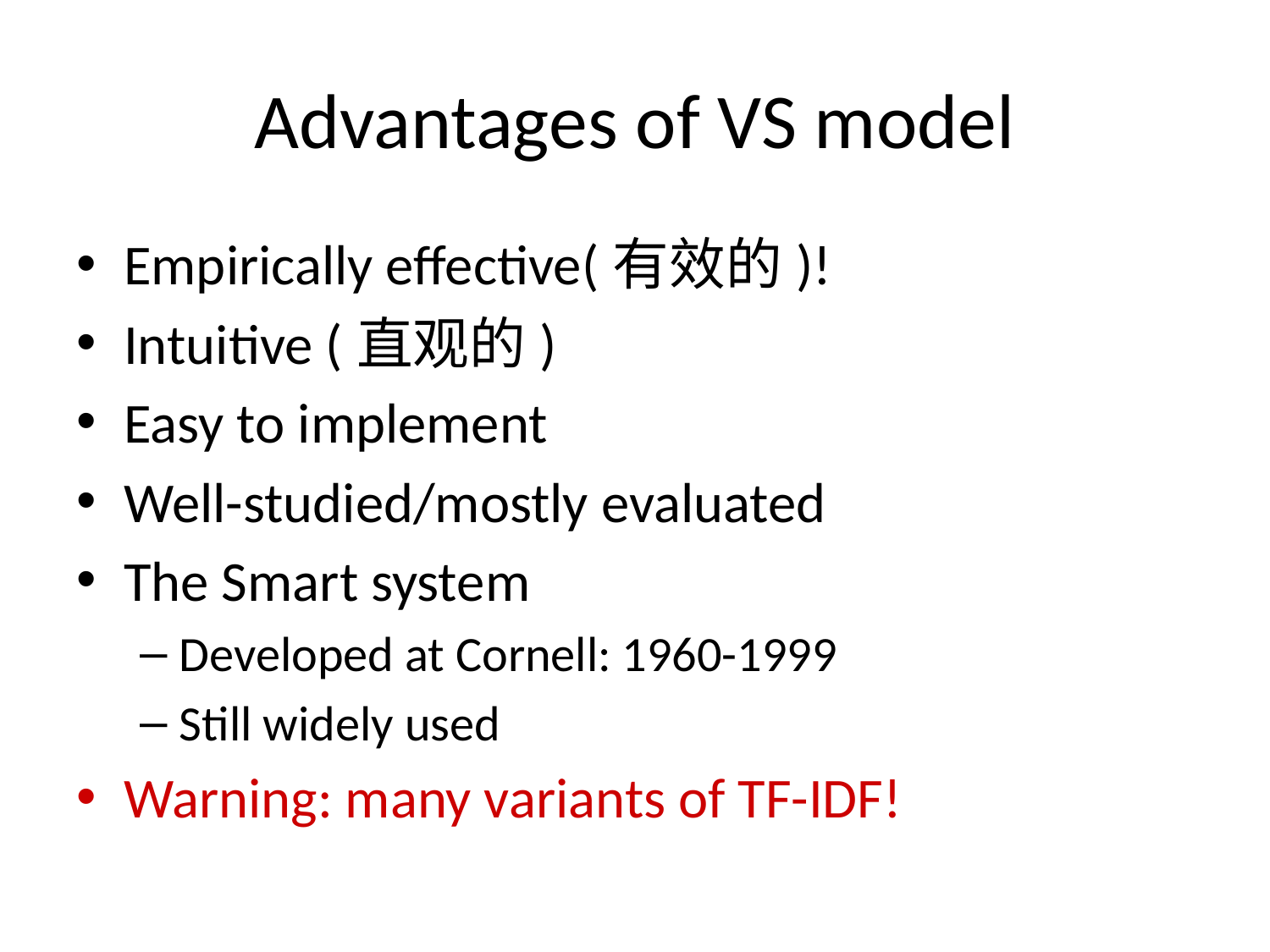

# Advantages of VS model
Empirically effective(有效的)!
Intuitive (直观的)
Easy to implement
Well-studied/mostly evaluated
The Smart system
Developed at Cornell: 1960-1999
Still widely used
Warning: many variants of TF-IDF!